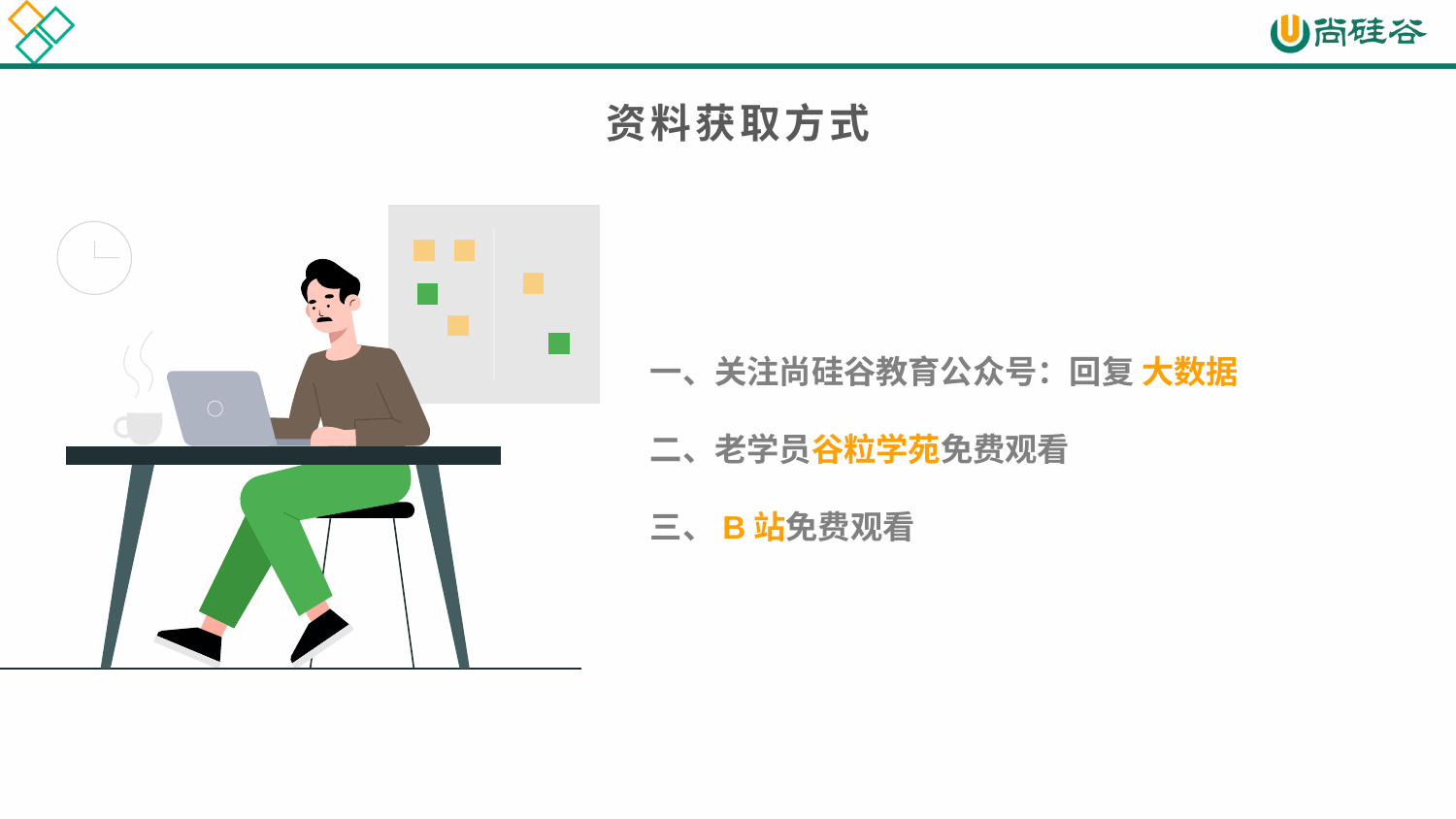

资料获取方式

一、关注尚硅谷教育公众号：回复 大数据
二、老学员谷粒学苑免费观看
三、B站免费观看